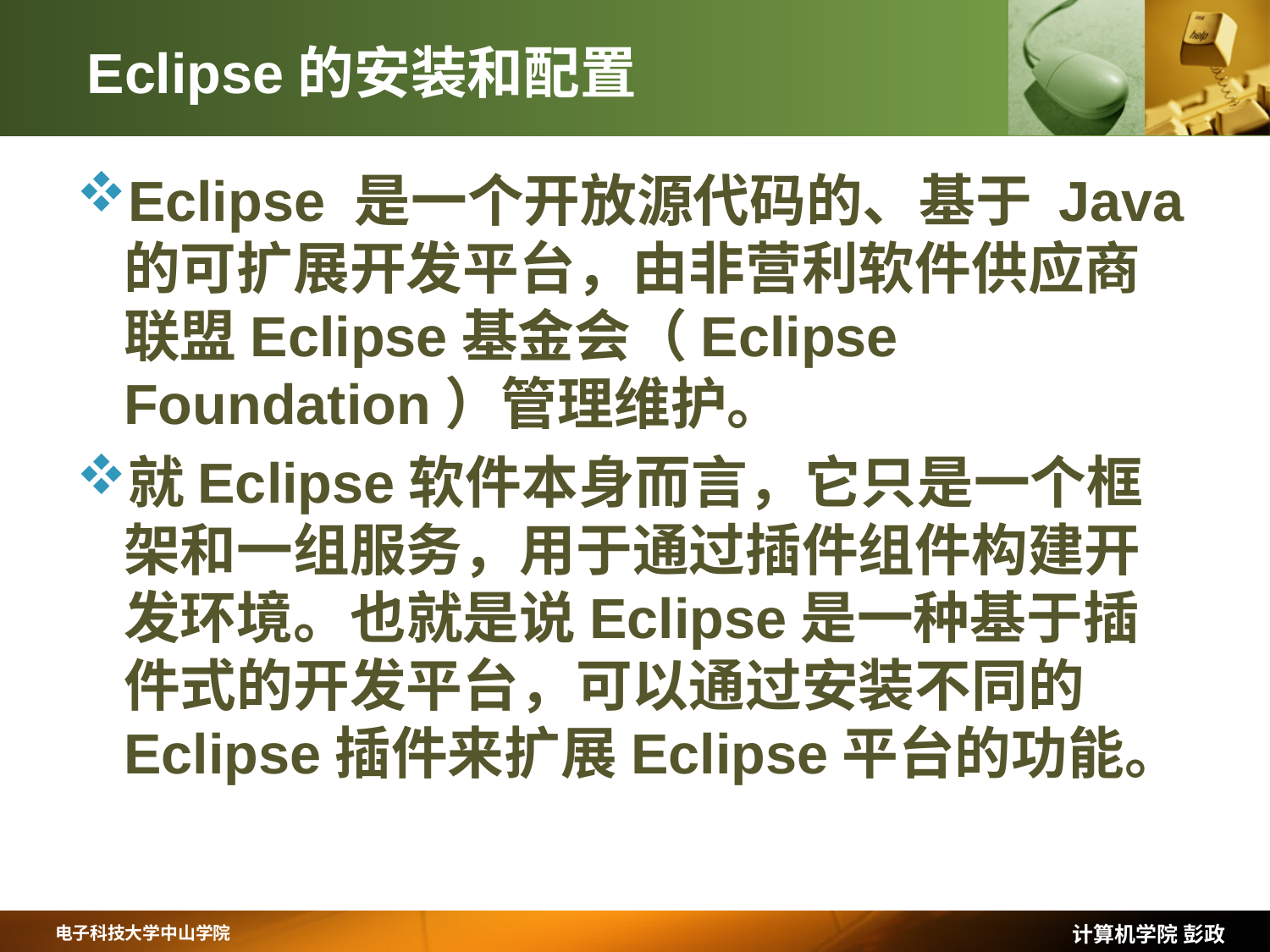

# Eclipse的安装和配置
Eclipse 是一个开放源代码的、基于 Java 的可扩展开发平台，由非营利软件供应商联盟Eclipse基金会（Eclipse Foundation）管理维护。
就Eclipse软件本身而言，它只是一个框架和一组服务，用于通过插件组件构建开发环境。也就是说Eclipse是一种基于插件式的开发平台，可以通过安装不同的Eclipse插件来扩展Eclipse平台的功能。
计算机学院 彭政
电子科技大学中山学院